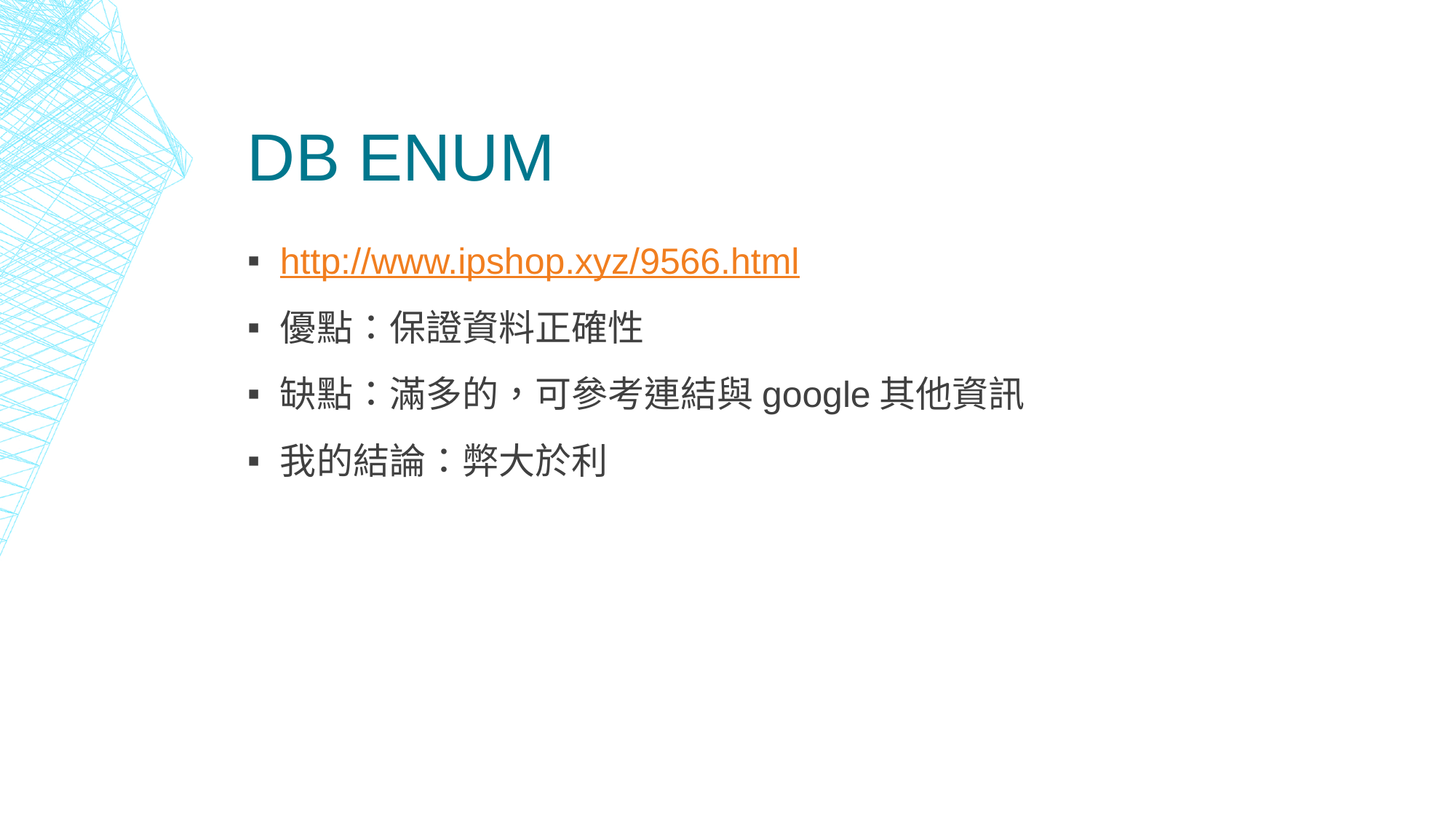

# DB ENUM
http://www.ipshop.xyz/9566.html
優點：保證資料正確性
缺點：滿多的，可參考連結與google其他資訊
我的結論：弊大於利